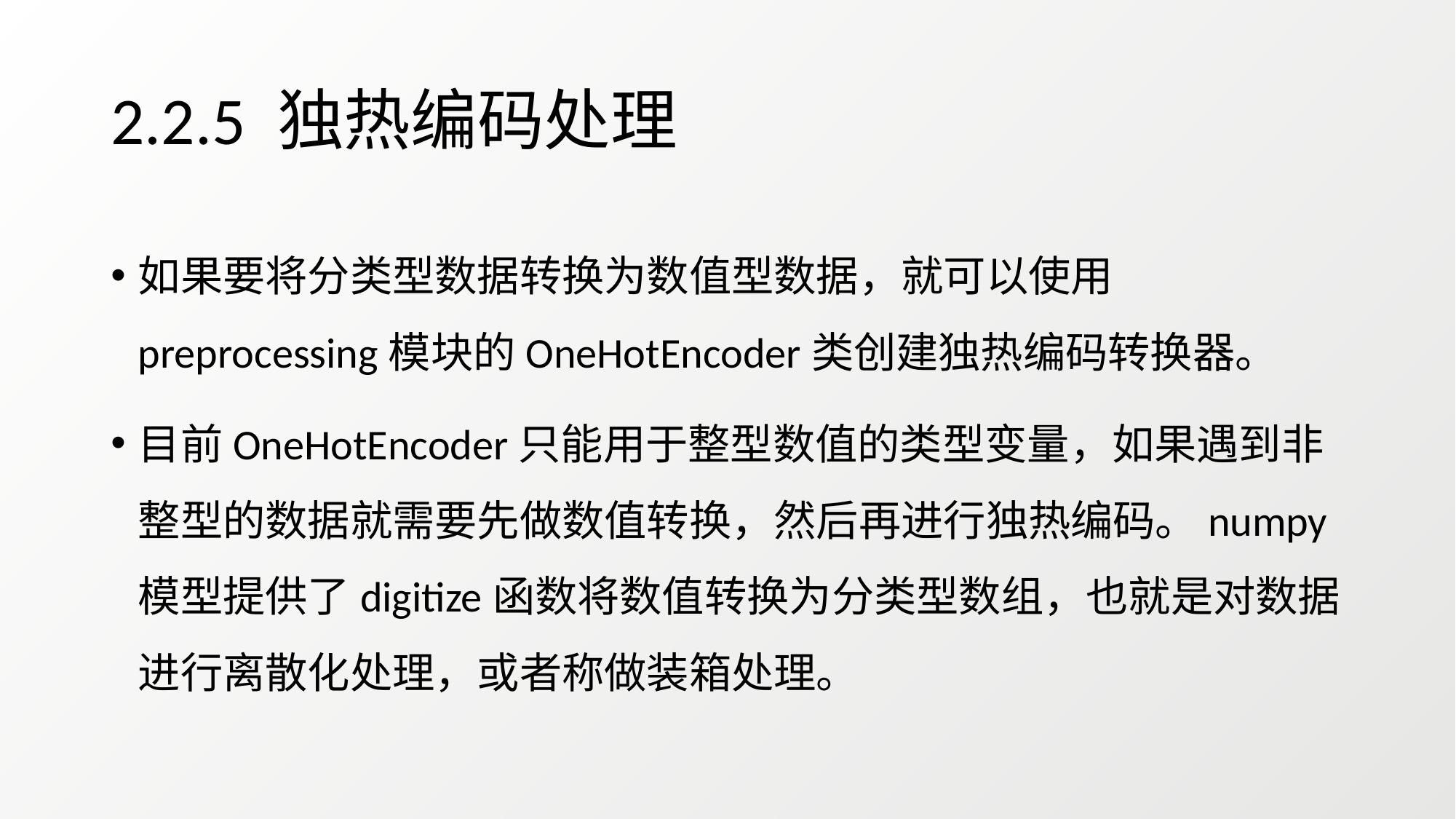

# 2.2.5 独热编码处理
如果要将分类型数据转换为数值型数据，就可以使用preprocessing模块的OneHotEncoder类创建独热编码转换器。
目前OneHotEncoder只能用于整型数值的类型变量，如果遇到非整型的数据就需要先做数值转换，然后再进行独热编码。numpy模型提供了digitize函数将数值转换为分类型数组，也就是对数据进行离散化处理，或者称做装箱处理。